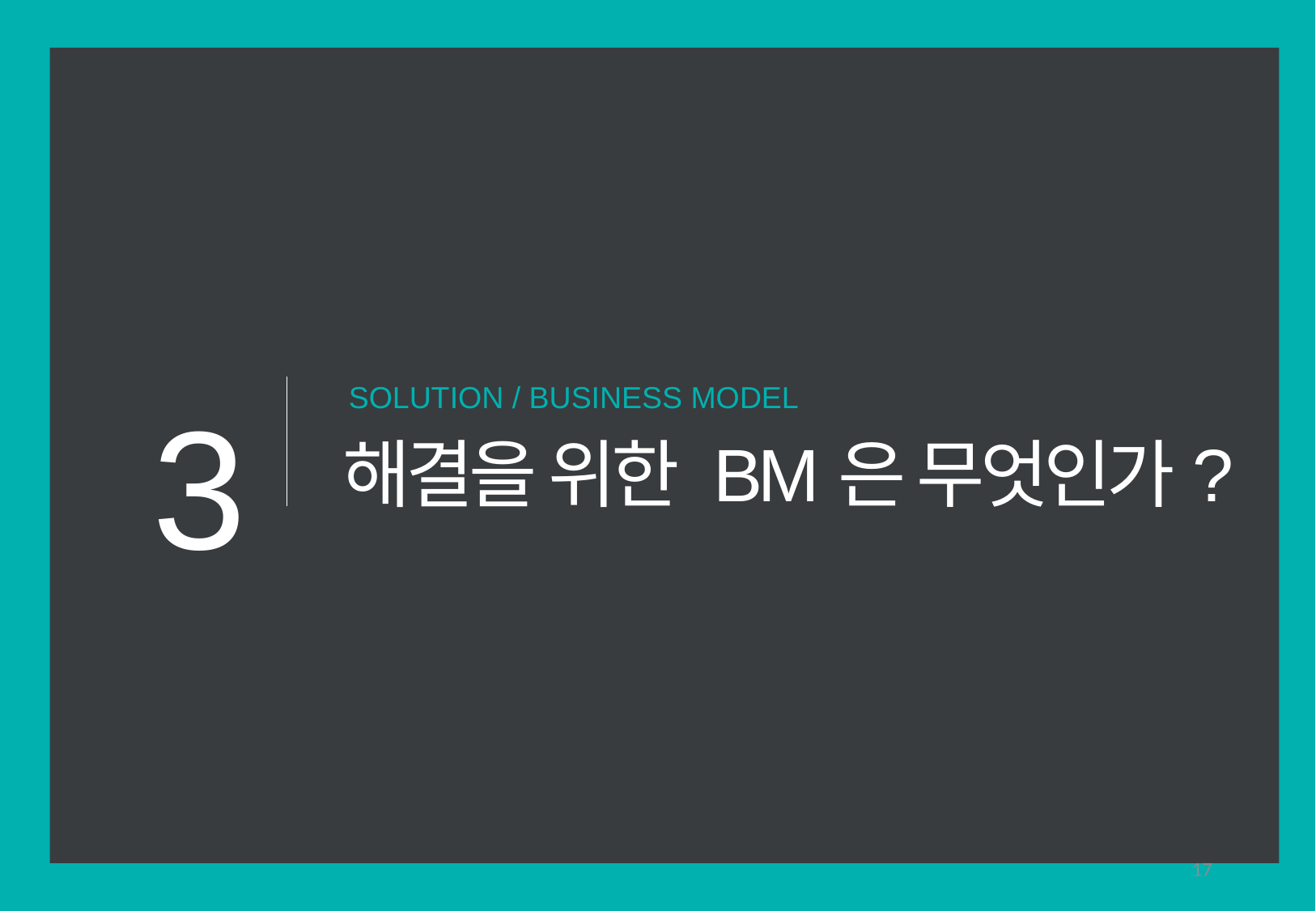

3
SOLUTION / BUSINESS MODEL
해결을 위한 BM은 무엇인가?
17